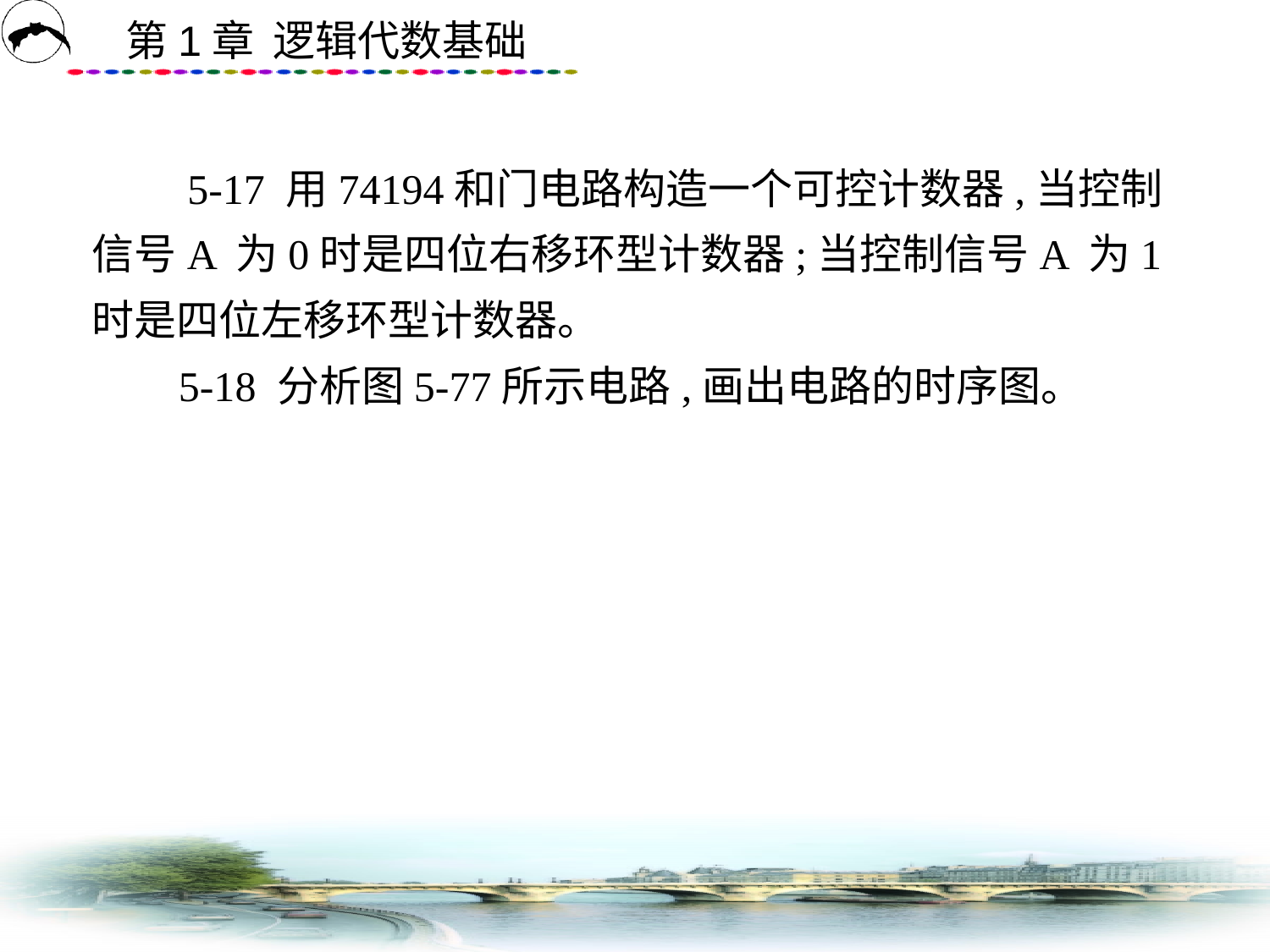

# 5-17 用74194和门电路构造一个可控计数器,当控制信号A 为0时是四位右移环型计数器;当控制信号A 为1时是四位左移环型计数器。 5-18 分析图5-77所示电路,画出电路的时序图。